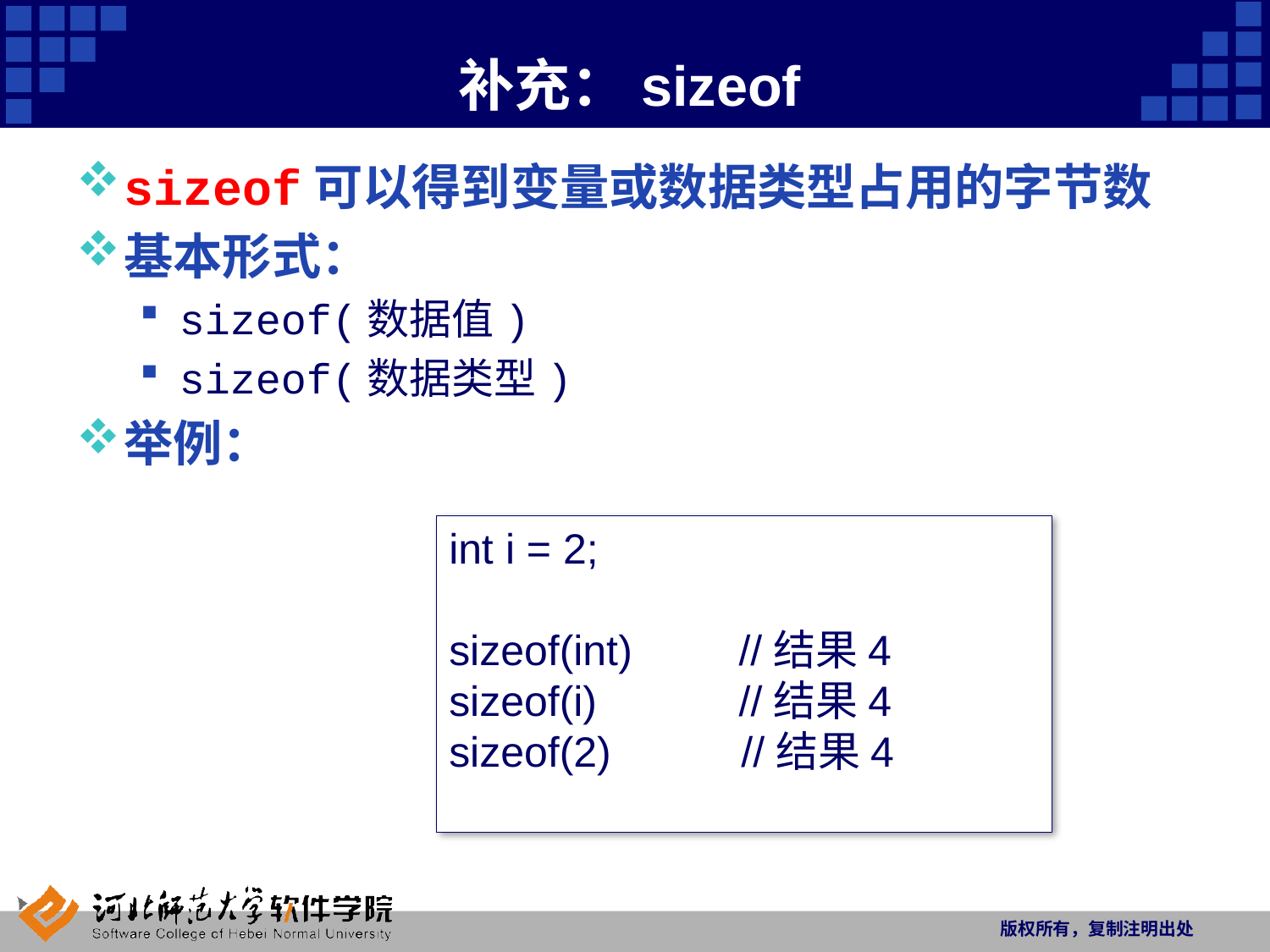

# 补充：sizeof
sizeof可以得到变量或数据类型占用的字节数
基本形式：
sizeof(数据值)
sizeof(数据类型)
举例：
int i = 2;

sizeof(int)         //结果4
sizeof(i)            //结果4
sizeof(2)           //结果4

版权所有，复制注明出处